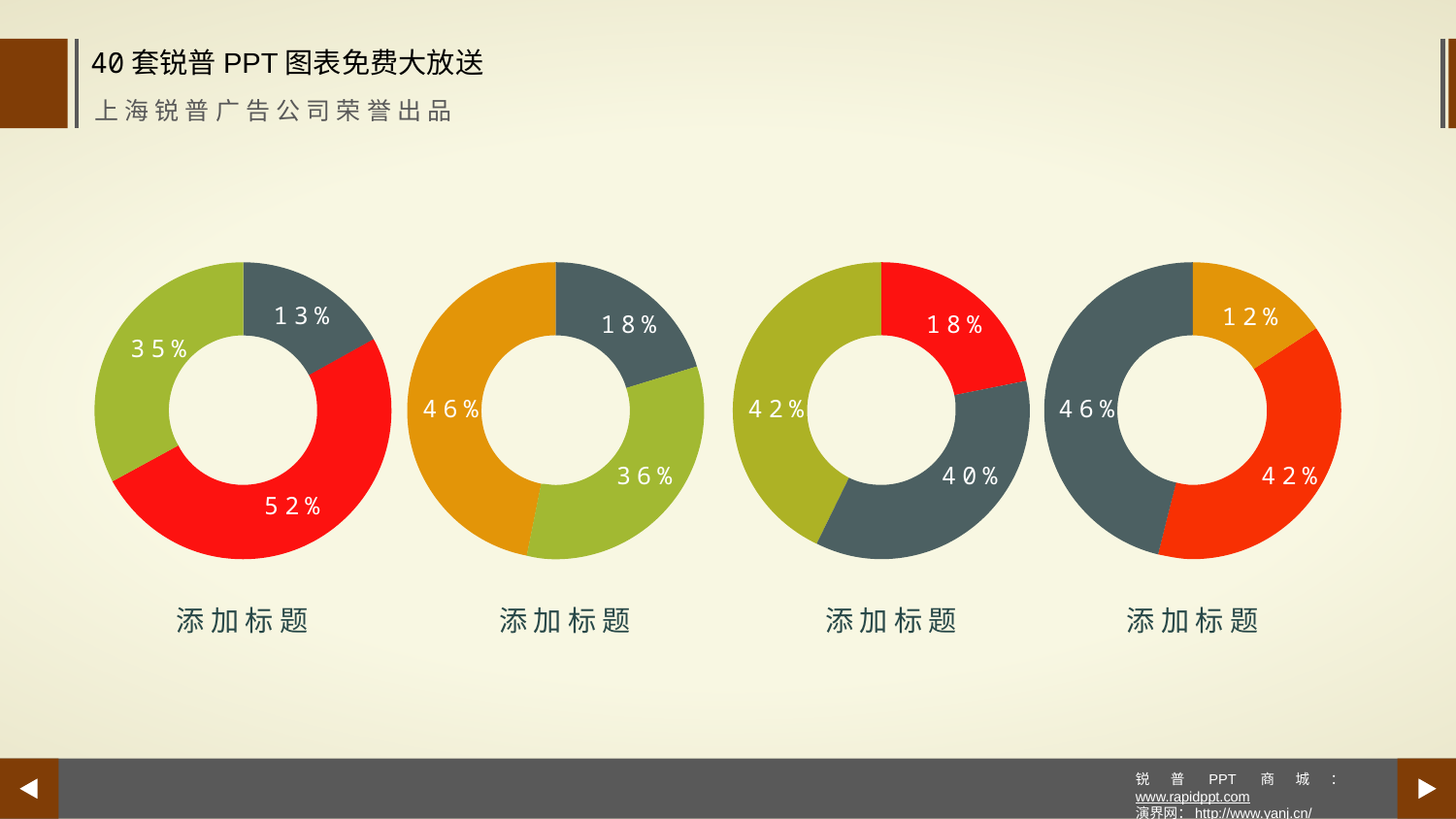

13%
12%
18%
18%
35%

46%
42%
46%
36%
40%
42%
52%
添加标题
添加标题
添加标题
添加标题